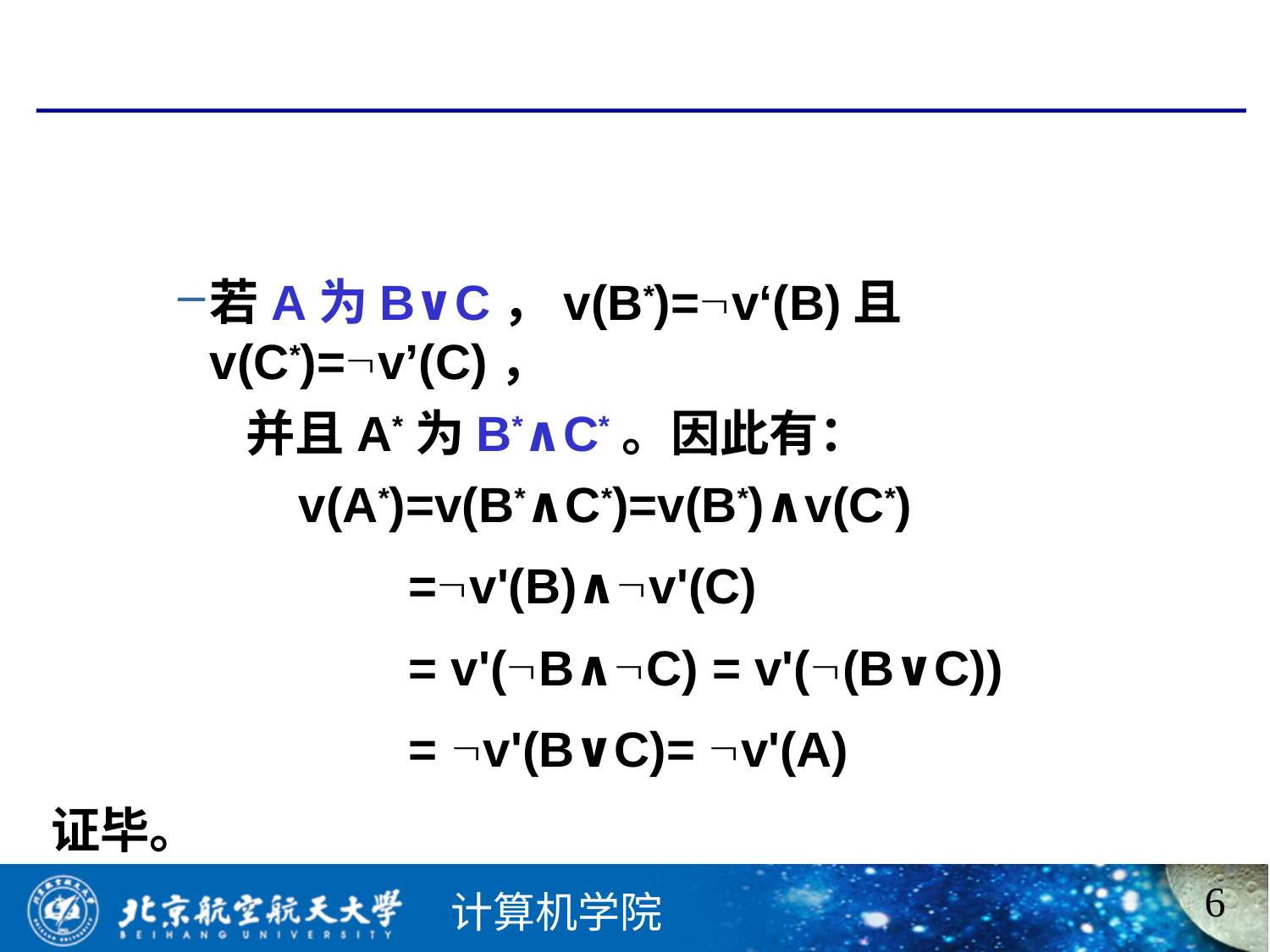

若A为B∨C，v(B*)=¬v‘(B)且v(C*)=¬v’(C)，
     并且A*为B*∧C*。因此有：
                  v(A*)=v(B*∧C*)=v(B*)∧v(C*)
                          =¬v'(B)∧¬v'(C)
                          = v'(¬B∧¬C) = v'(¬(B∨C))
                          = ¬v'(B∨C)= ¬v'(A)
证毕。